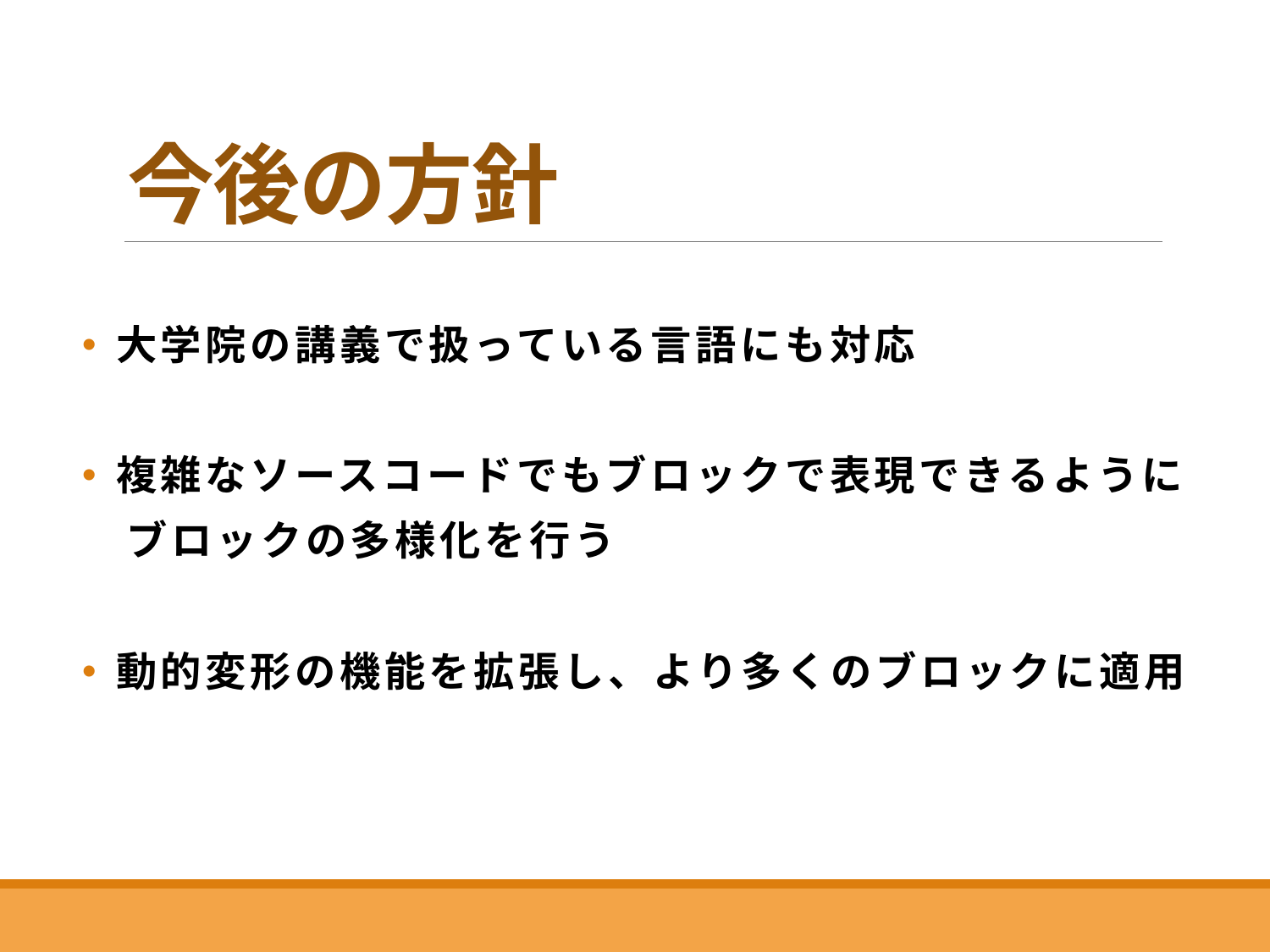

# 今後の方針
 大学院の講義で扱っている言語にも対応

 複雑なソースコードでもブロックで表現できるように
　ブロックの多様化を行う

 動的変形の機能を拡張し、より多くのブロックに適用